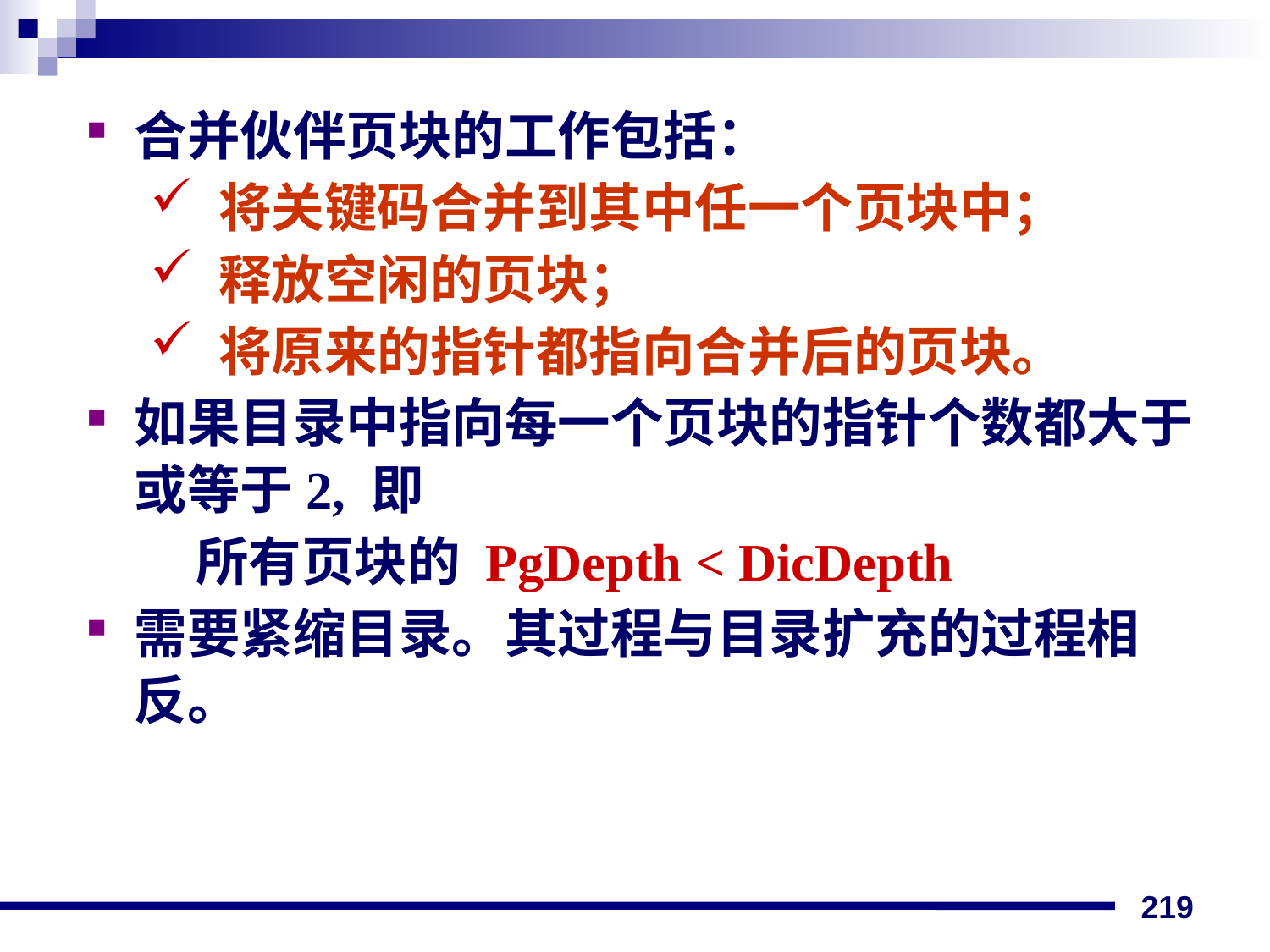

合并伙伴页块的工作包括：
 将关键码合并到其中任一个页块中；
 释放空闲的页块；
 将原来的指针都指向合并后的页块。
如果目录中指向每一个页块的指针个数都大于或等于2, 即
        所有页块的 PgDepth < DicDepth
需要紧缩目录。其过程与目录扩充的过程相反。
219